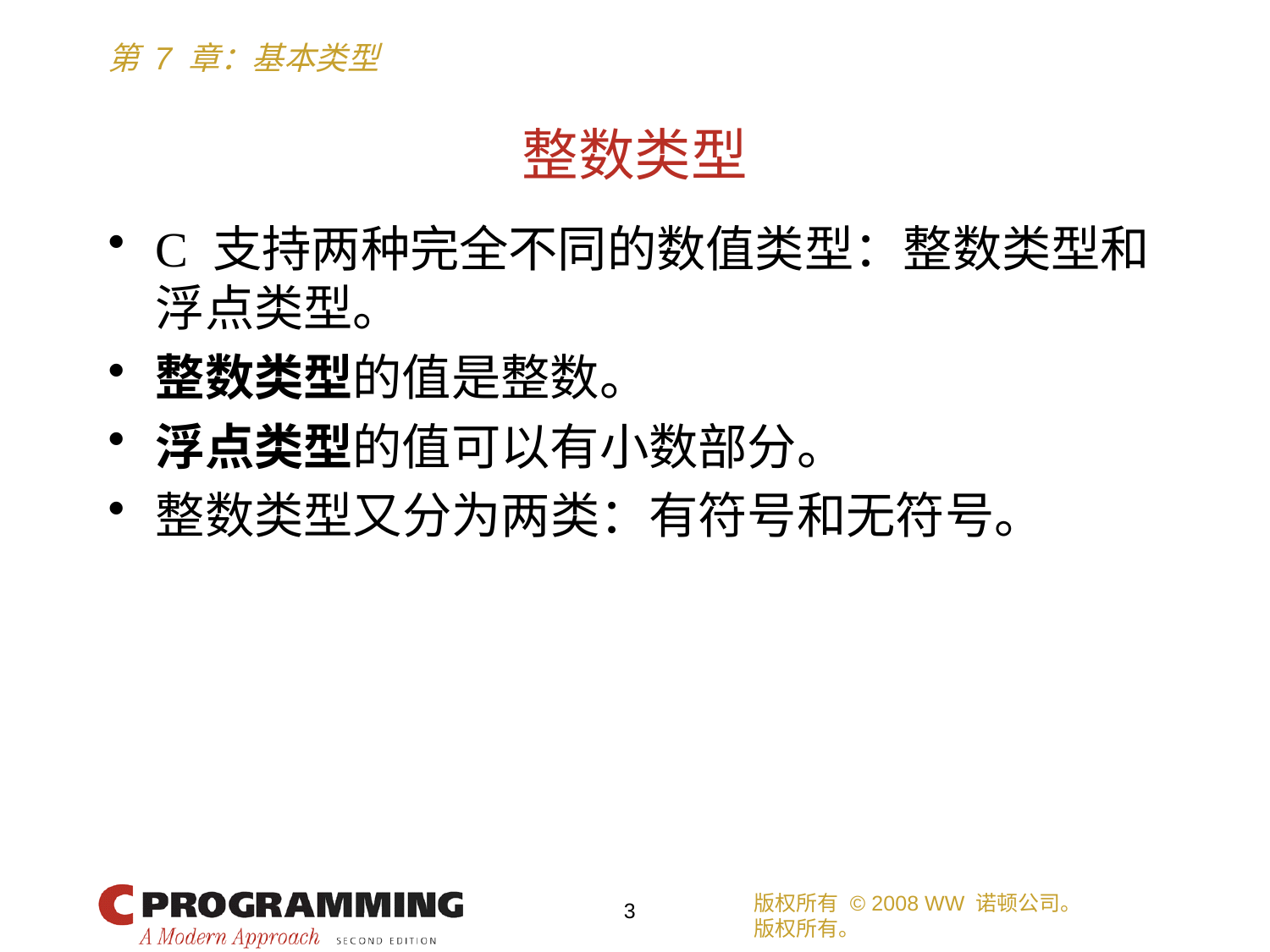

# 整数类型
C 支持两种完全不同的数值类型：整数类型和浮点类型。
整数类型的值是整数。
浮点类型的值可以有小数部分。
整数类型又分为两类：有符号和无符号。

版权所有 © 2008 WW 诺顿公司。
版权所有。
3